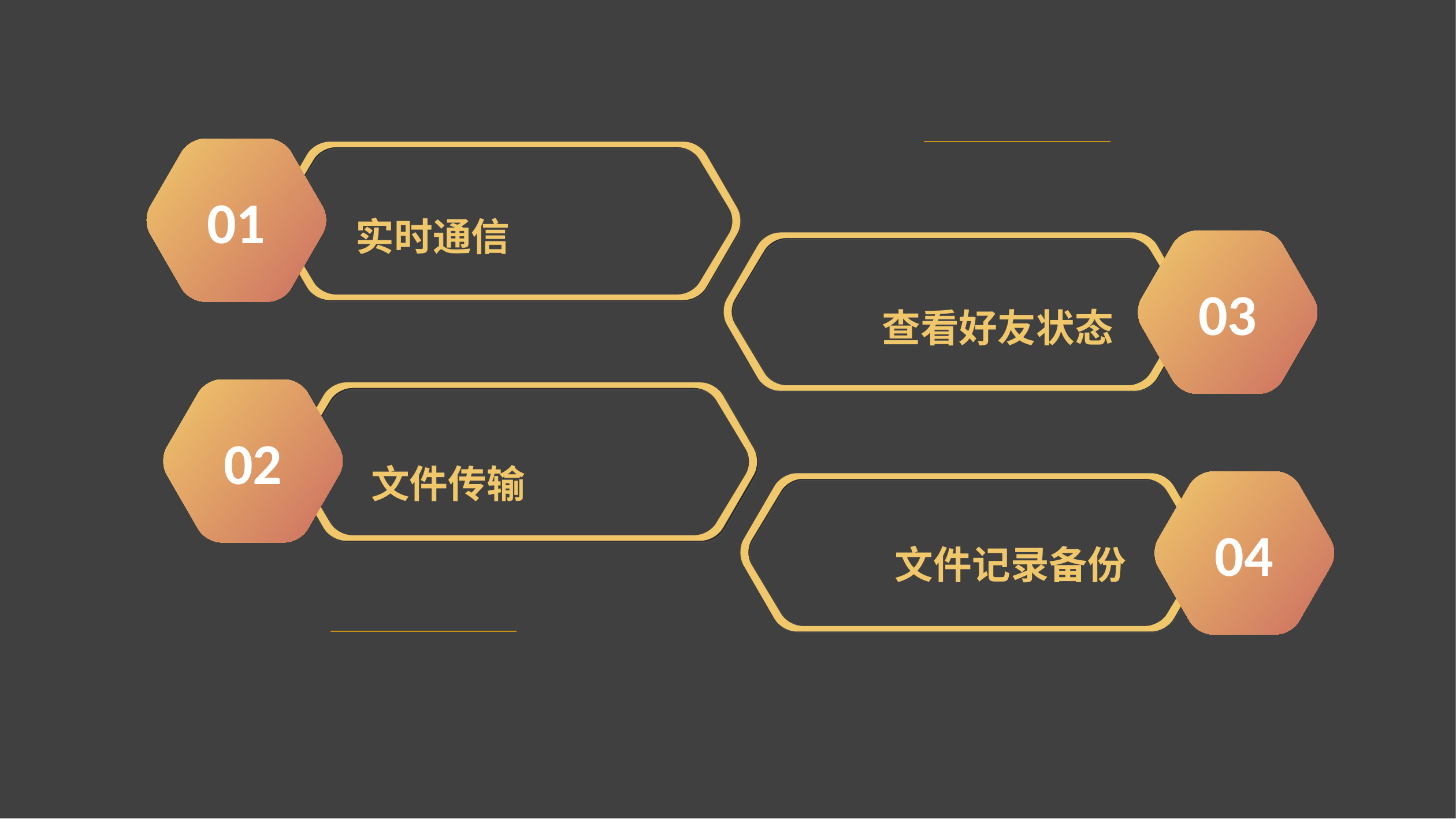

01

实时通信
03

查看好友状态
02

文件传输
04

文件记录备份